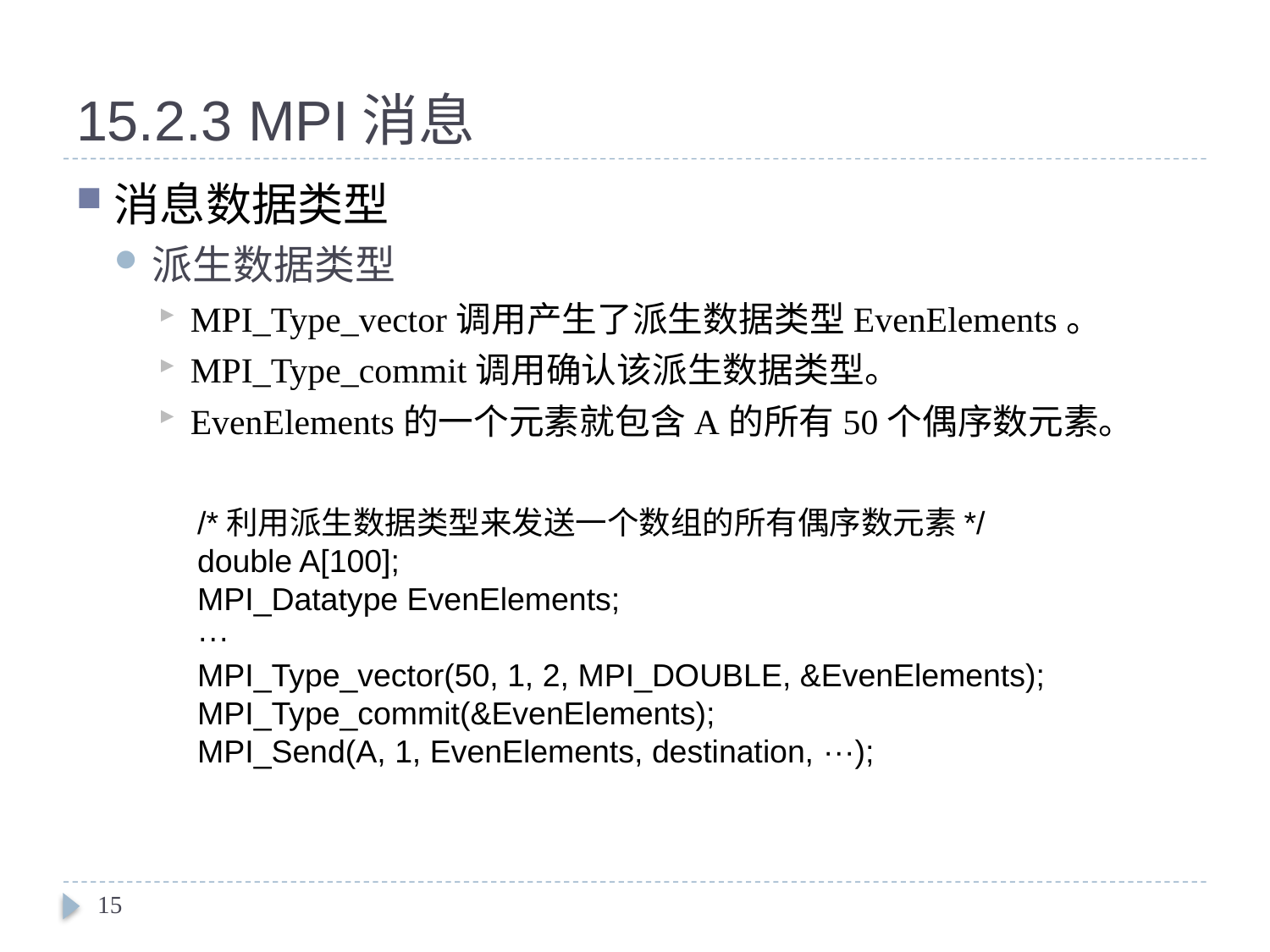

# 15.2.3 MPI消息
消息数据类型
派生数据类型
MPI_Type_vector调用产生了派生数据类型EvenElements。
MPI_Type_commit调用确认该派生数据类型。
EvenElements的一个元素就包含A的所有50个偶序数元素。
/*利用派生数据类型来发送一个数组的所有偶序数元素*/
double A[100];
MPI_Datatype EvenElements;
···
MPI_Type_vector(50, 1, 2, MPI_DOUBLE, &EvenElements);
MPI_Type_commit(&EvenElements);
MPI_Send(A, 1, EvenElements, destination, ···);
15